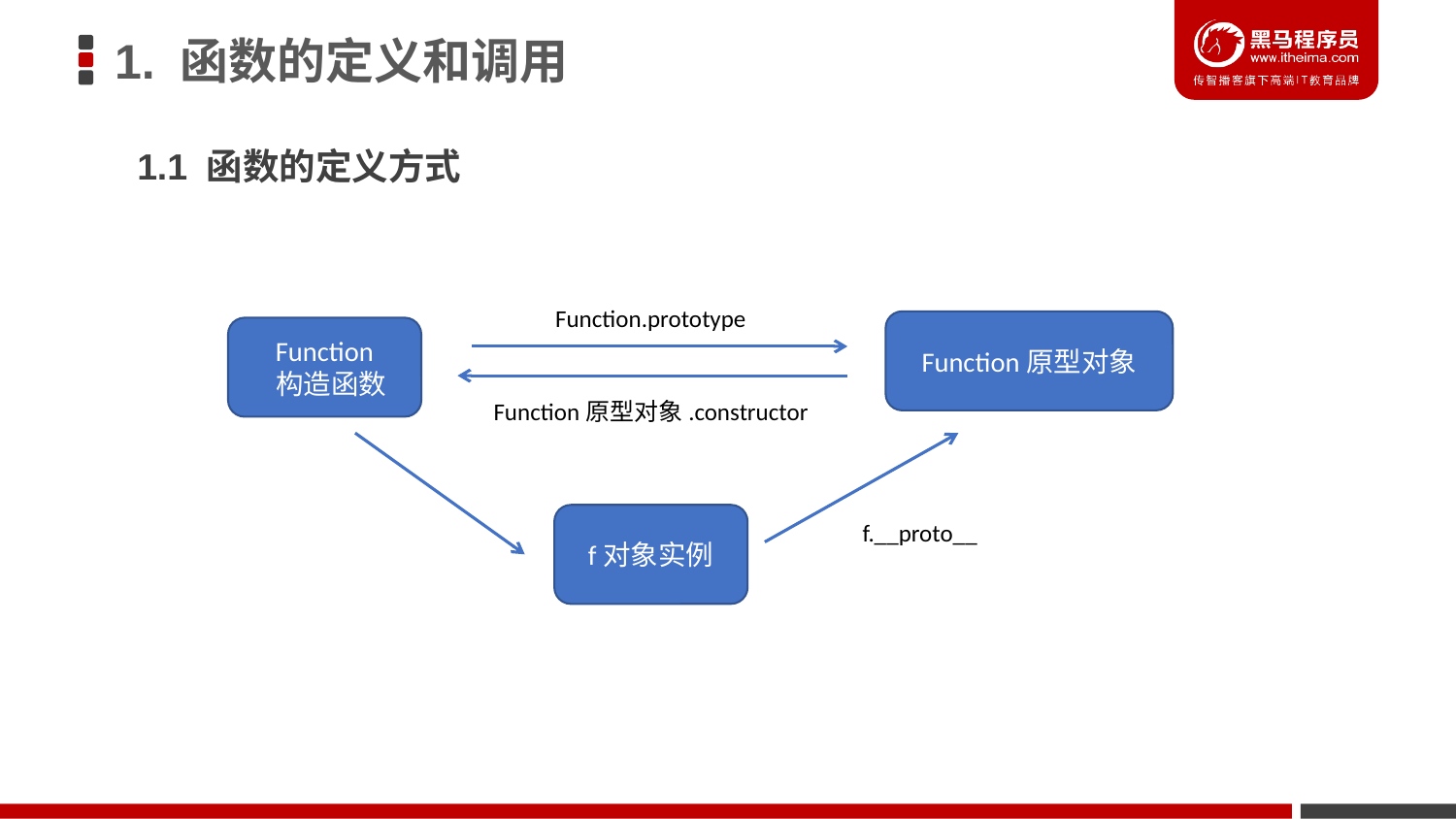

# 1. 函数的定义和调用
1.1 函数的定义方式
Function.prototype
Function原型对象
Function
 构造函数
Function原型对象.constructor
f对象实例
f.__proto__